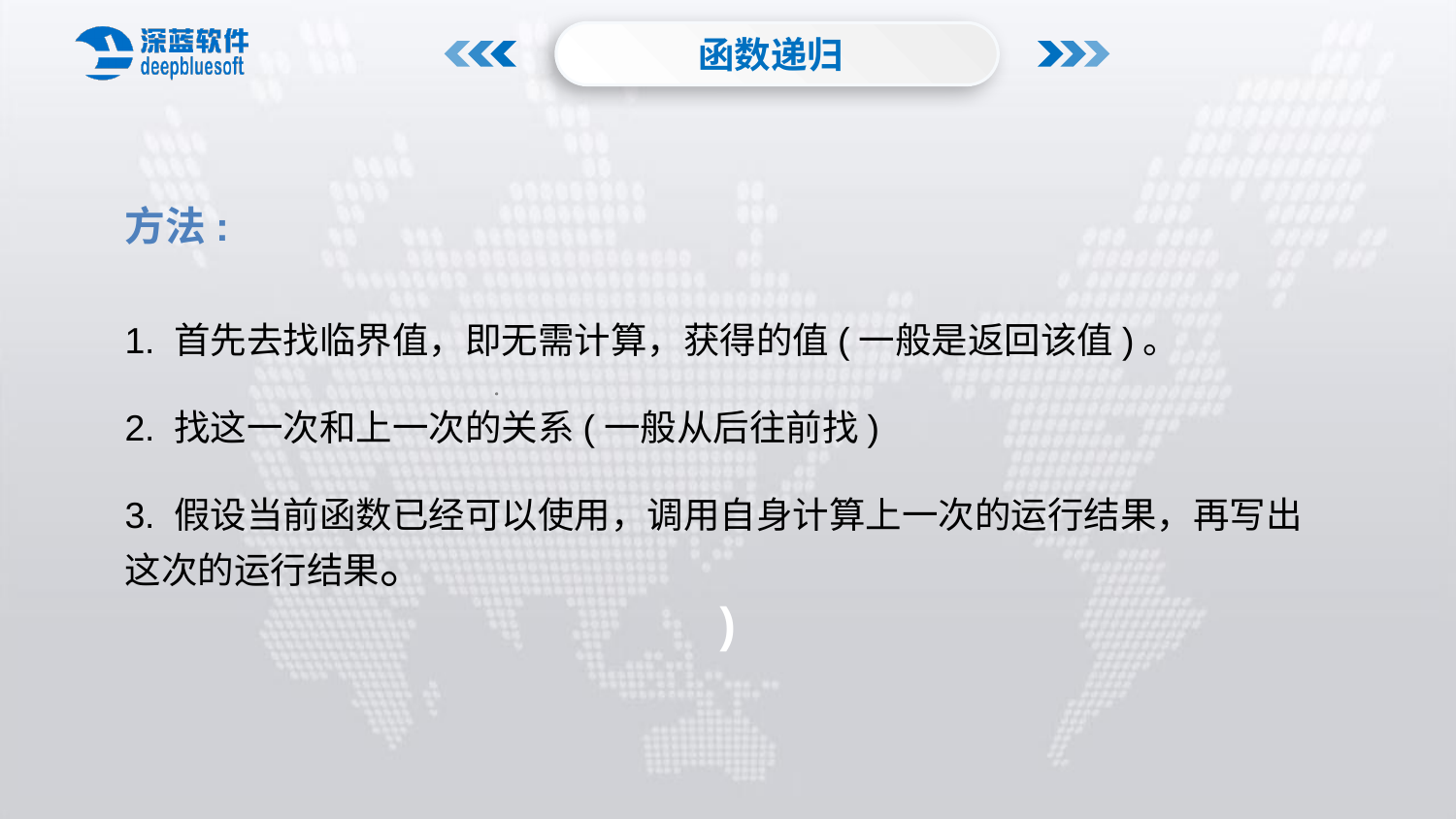

函数递归

方法:

1. 首先去找临界值，即无需计算，获得的值(一般是返回该值)。

2. 找这一次和上一次的关系(一般从后往前找)

3. 假设当前函数已经可以使用，调用自身计算上一次的运行结果，再写出这次的运行结果。
)